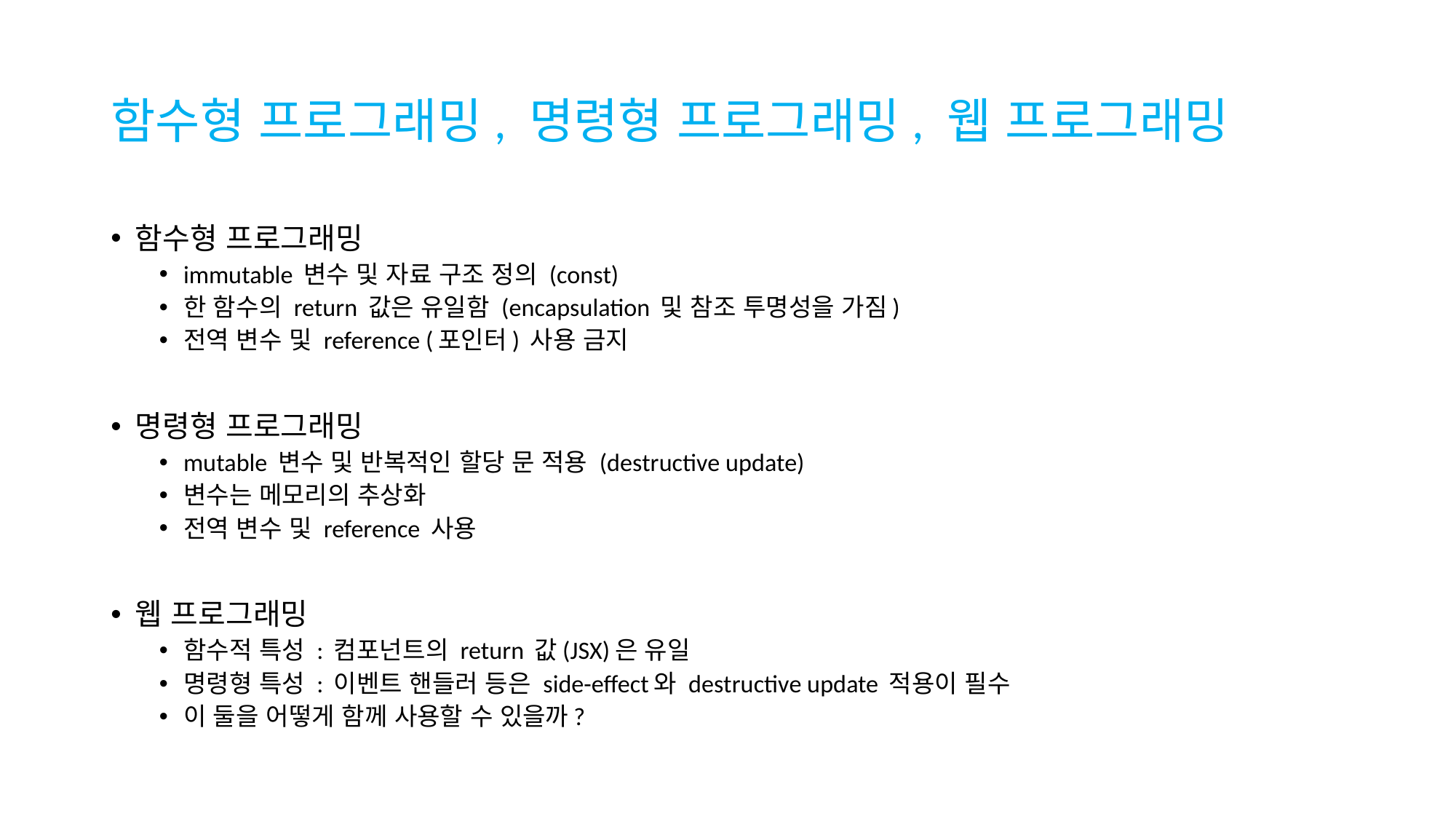

# 함수형 프로그래밍, 명령형 프로그래밍, 웹 프로그래밍
함수형 프로그래밍
immutable 변수 및 자료 구조 정의 (const)
한 함수의 return 값은 유일함 (encapsulation 및 참조 투명성을 가짐)
전역 변수 및 reference (포인터) 사용 금지

명령형 프로그래밍
mutable 변수 및 반복적인 할당 문 적용 (destructive update)
변수는 메모리의 추상화
전역 변수 및 reference 사용

웹 프로그래밍
함수적 특성 : 컴포넌트의 return 값(JSX)은 유일
명령형 특성 : 이벤트 핸들러 등은 side-effect와 destructive update 적용이 필수
이 둘을 어떻게 함께 사용할 수 있을까?